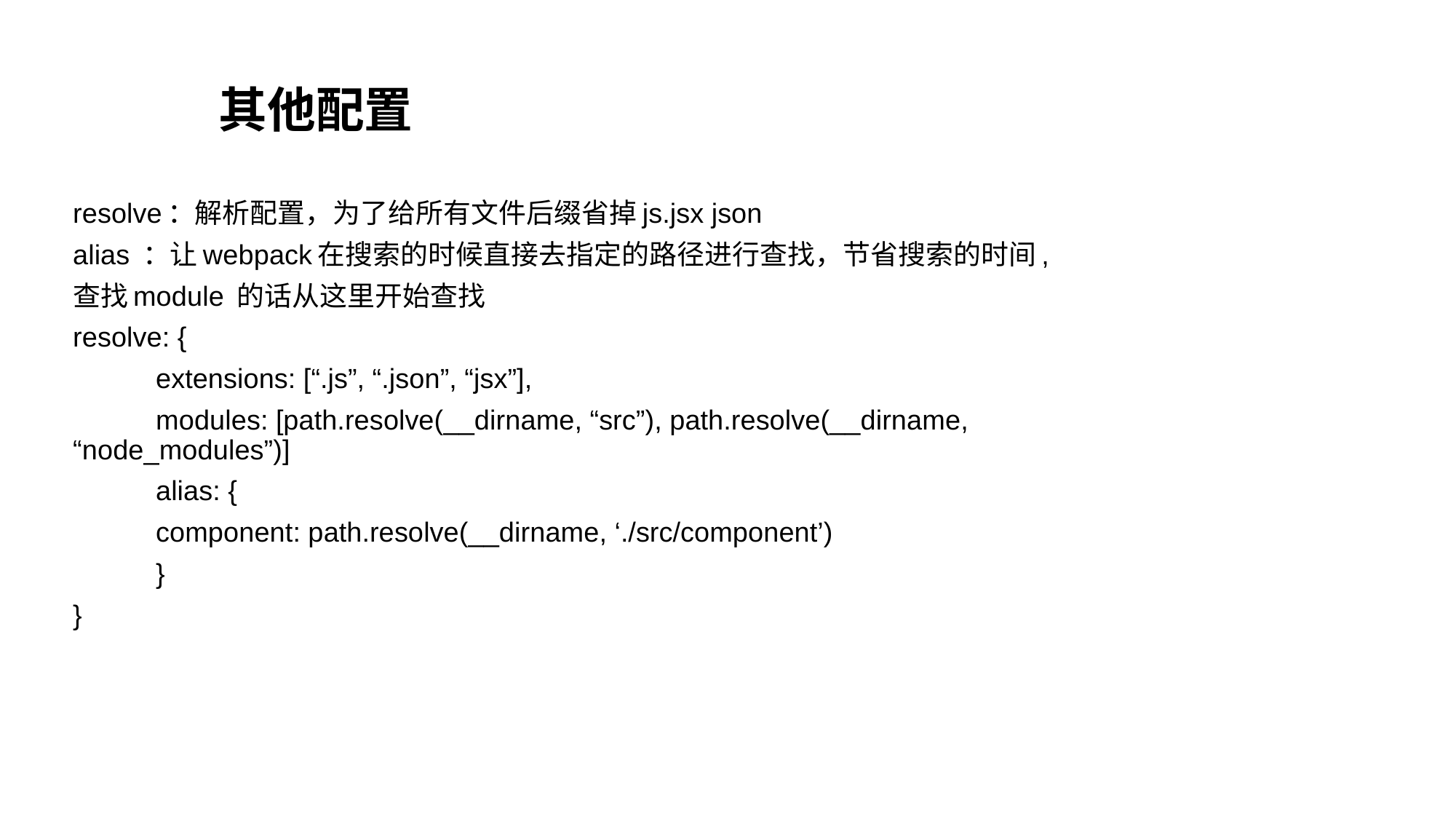

# 其他配置
resolve：解析配置，为了给所有文件后缀省掉js.jsx json
alias ：让webpack在搜索的时候直接去指定的路径进行查找，节省搜索的时间,
查找module 的话从这里开始查找
resolve: {
	extensions: [“.js”, “.json”, “jsx”],
	modules: [path.resolve(__dirname, “src”), path.resolve(__dirname, “node_modules”)]
	alias: {
		component: path.resolve(__dirname, ‘./src/component’)
	}
}